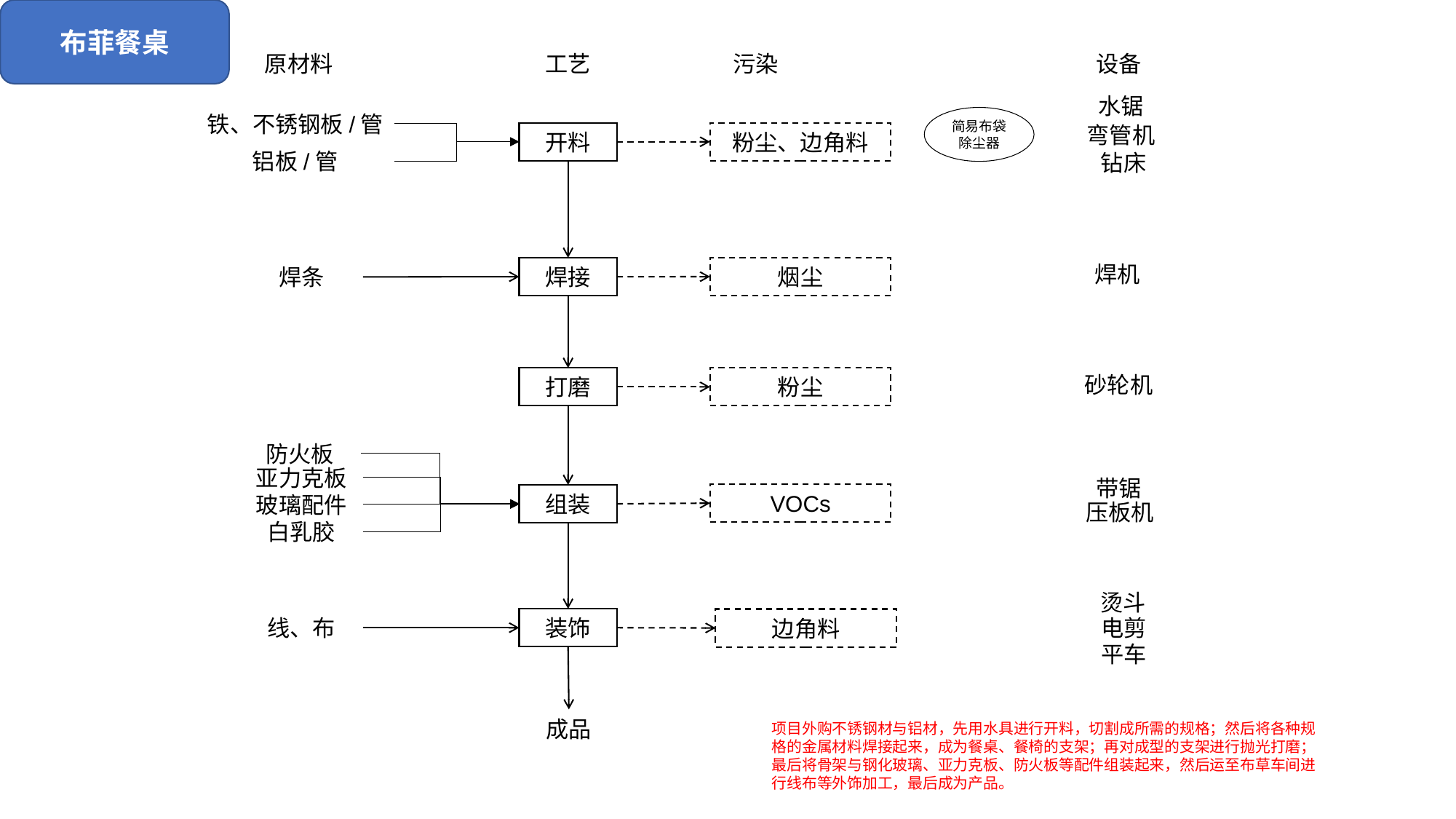

布菲餐桌
原材料
工艺
污染
设备
水锯
弯管机
钻床
铁、不锈钢板/管
简易布袋除尘器
开料
粉尘、边角料
铝板/管
焊机
烟尘
焊接
焊条
砂轮机
打磨
粉尘
防火板
亚力克板
带锯
VOCs
组装
玻璃配件
压板机
白乳胶
烫斗
电剪
平车
线、布
装饰
边角料
成品
项目外购不锈钢材与铝材，先用水具进行开料，切割成所需的规格；然后将各种规格的金属材料焊接起来，成为餐桌、餐椅的支架；再对成型的支架进行抛光打磨；最后将骨架与钢化玻璃、亚力克板、防火板等配件组装起来，然后运至布草车间进行线布等外饰加工，最后成为产品。